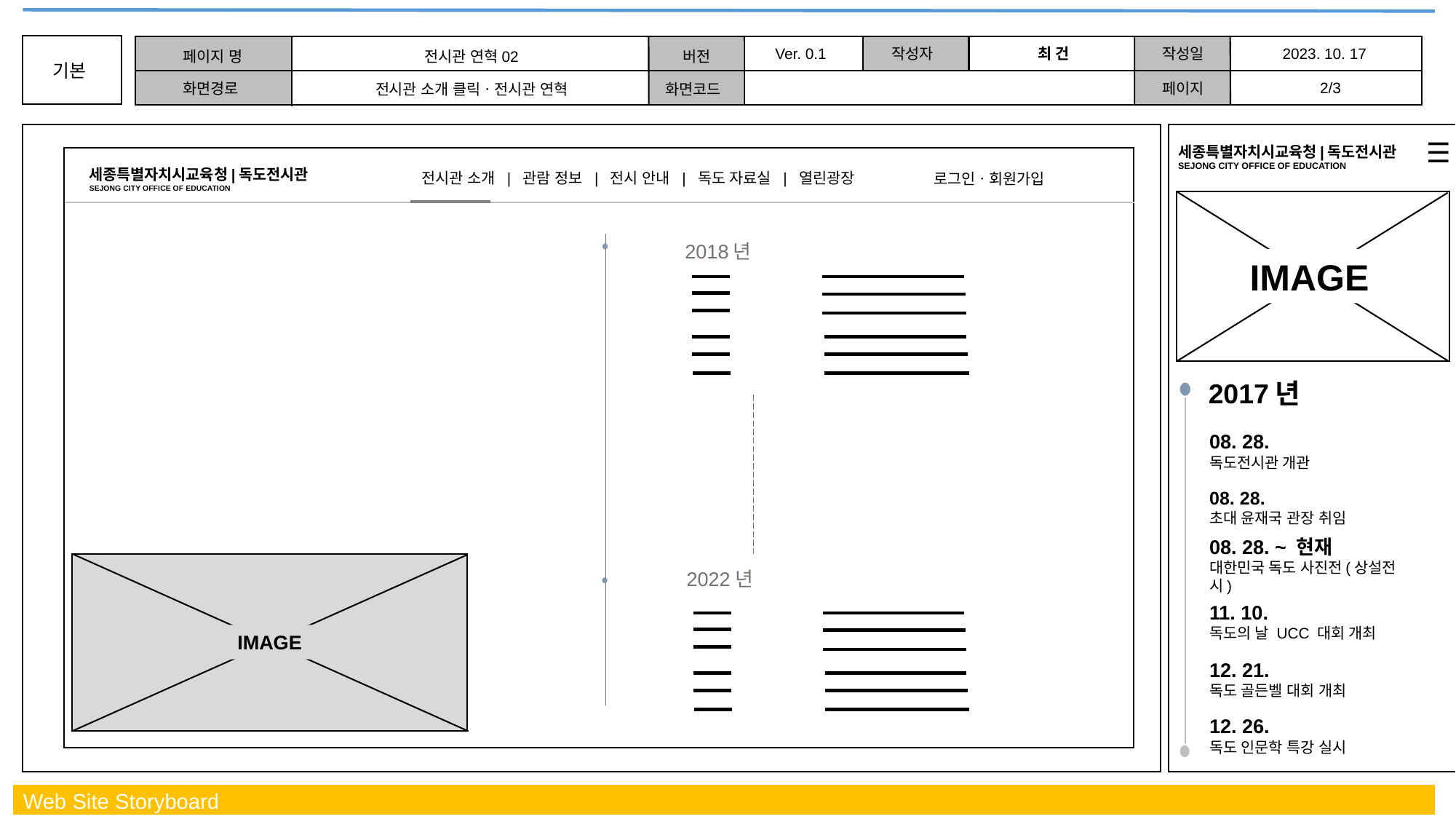

Ver. 0.1
2023. 10. 17
최 건
작성자
작성일
버전
페이지 명
전시관 연혁02
2/3
화면경로
페이지
전시관 소개 클릭ㆍ전시관 연혁
화면코드
기본

IMAGE
2017년

08. 28.
독도전시관 개관
08. 28.
초대 윤재국 관장 취임
08. 28. ~ 현재
대한민국 독도 사진전(상설전시)
11. 10.
독도의 날 UCC 대회 개최
12. 21.
독도 골든벨 대회 개최
12. 26.
독도 인문학 특강 실시

X3
☰
세종특별자치시교육청|독도전시관
SEJONG CITY OFFICE OF EDUCATION

세종특별자치시교육청|독도전시관
SEJONG CITY OFFICE OF EDUCATION
전시관 소개  |  관람 정보  |  전시 안내  |  독도 자료실  |  열린광장
로그인ㆍ회원가입
2018년

IMAGE
2022년

Web Site Storyboard